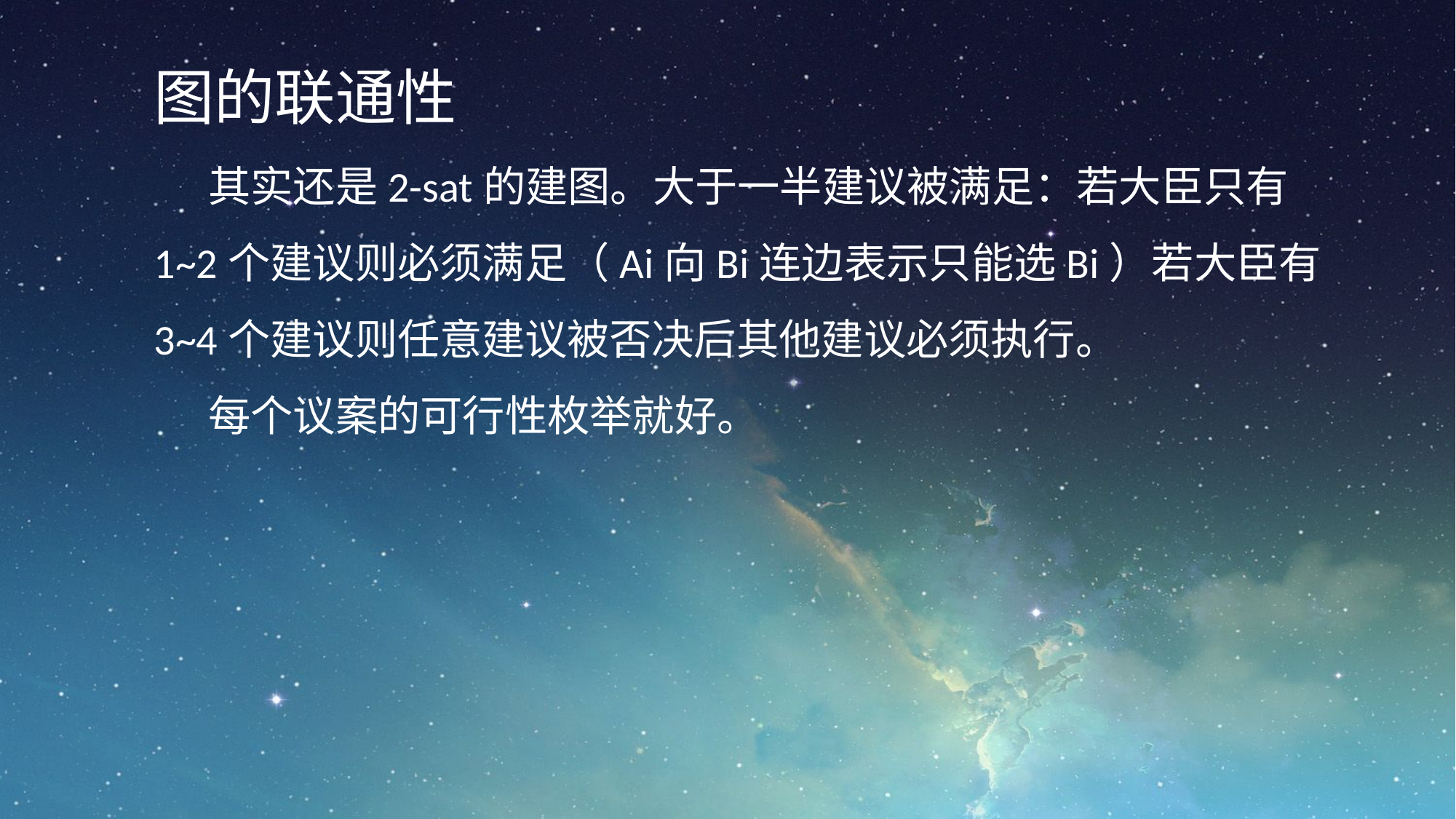

图的联通性
其实还是2-sat的建图。大于一半建议被满足：若大臣只有1~2个建议则必须满足（Ai向Bi连边表示只能选Bi）若大臣有3~4个建议则任意建议被否决后其他建议必须执行。
每个议案的可行性枚举就好。